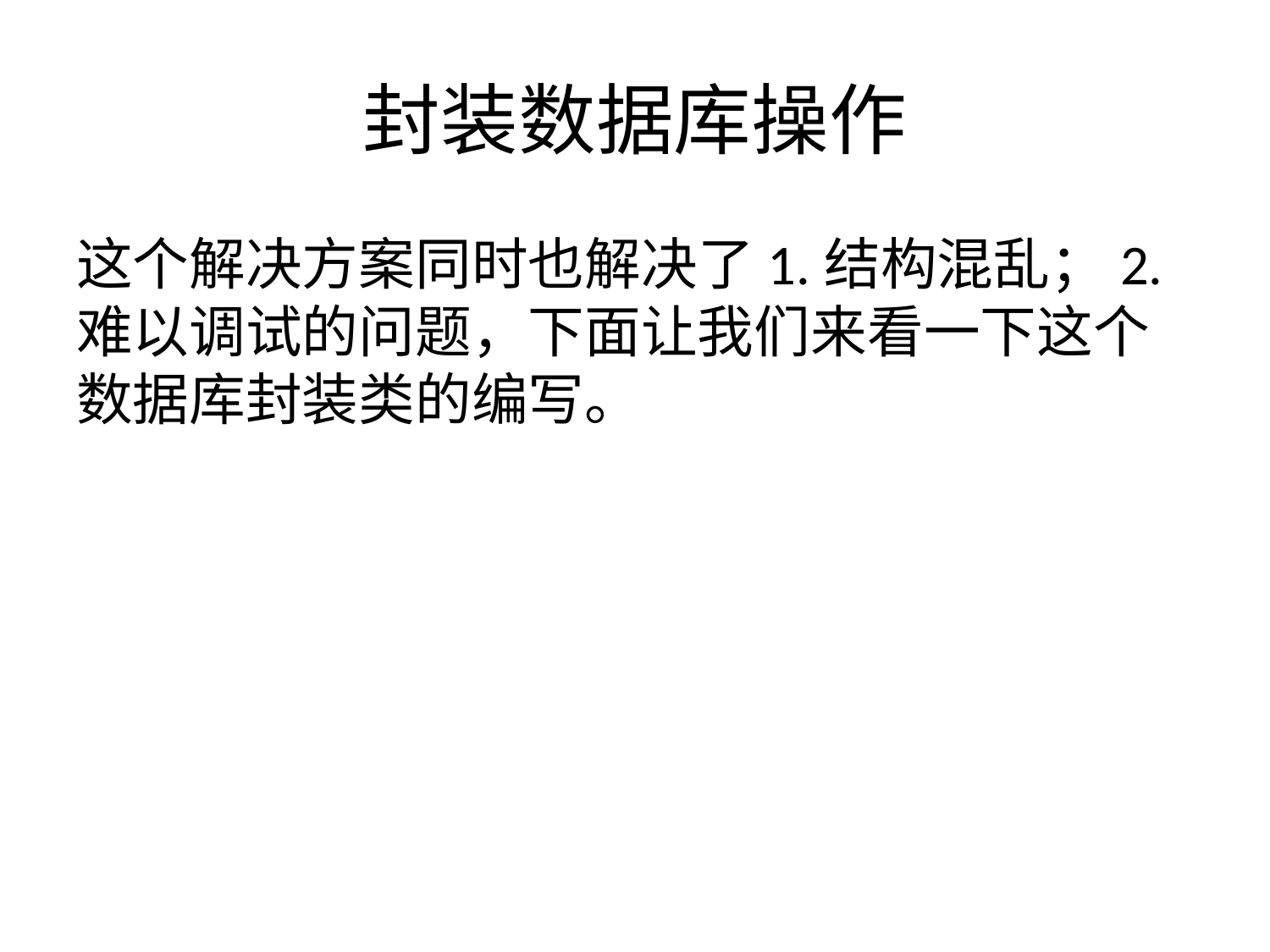

# 封装数据库操作
这个解决方案同时也解决了1.结构混乱；2.难以调试的问题，下面让我们来看一下这个数据库封装类的编写。